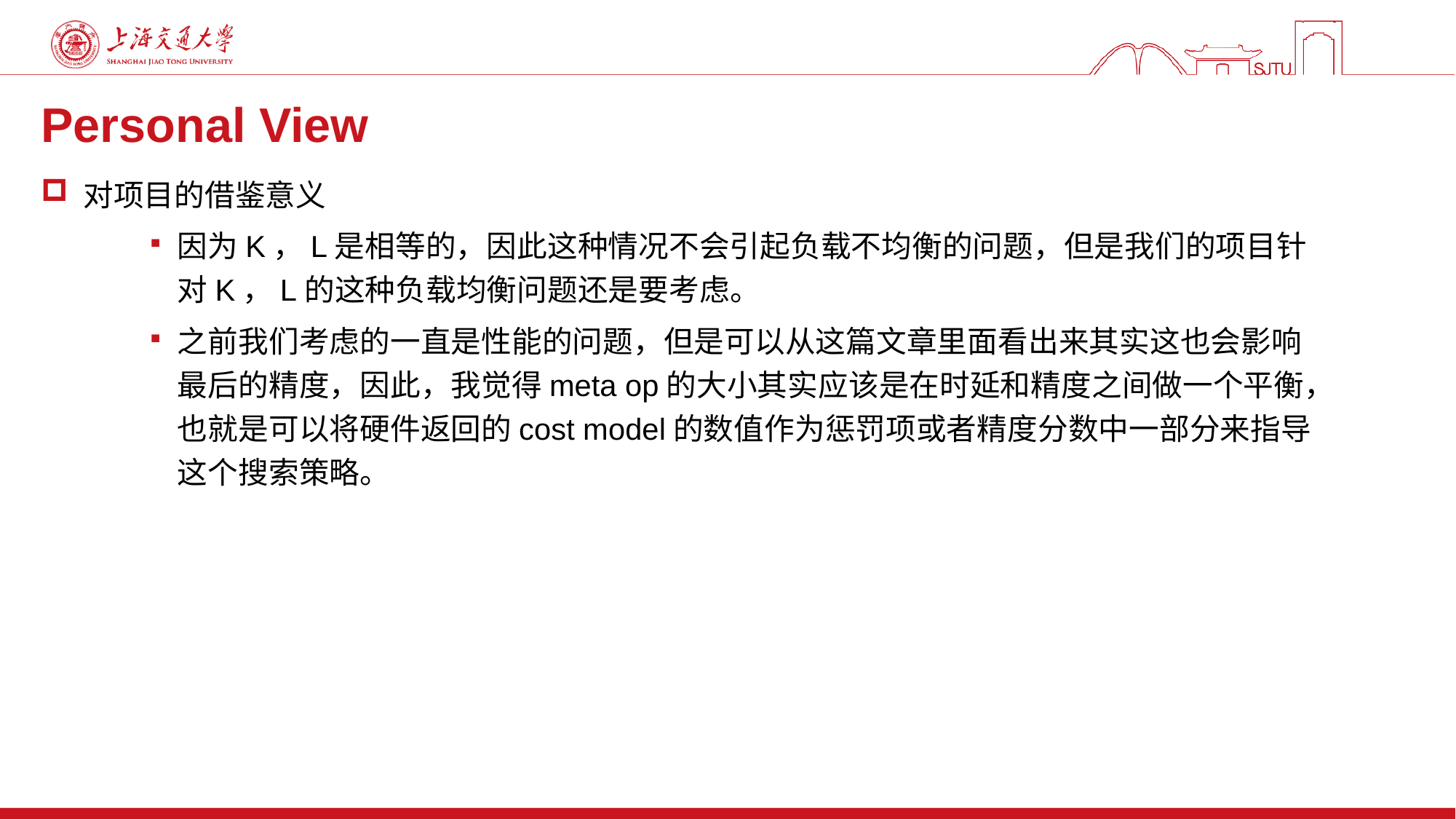

# Personal View
 对项目的借鉴意义
因为K，L是相等的，因此这种情况不会引起负载不均衡的问题，但是我们的项目针对K，L的这种负载均衡问题还是要考虑。
之前我们考虑的一直是性能的问题，但是可以从这篇文章里面看出来其实这也会影响最后的精度，因此，我觉得meta op的大小其实应该是在时延和精度之间做一个平衡，也就是可以将硬件返回的cost model的数值作为惩罚项或者精度分数中一部分来指导这个搜索策略。